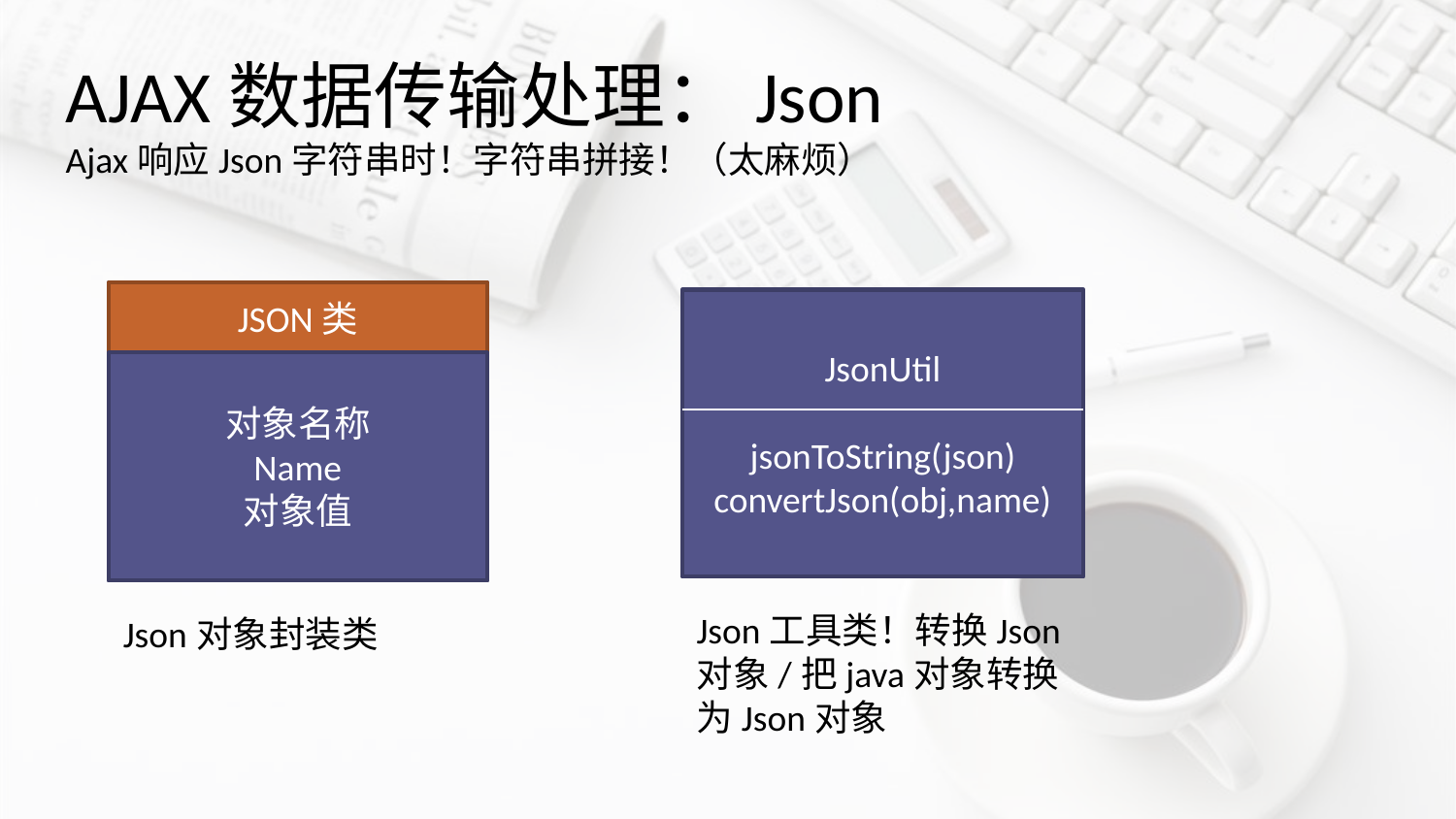

AJAX数据传输处理：Json
Ajax响应Json字符串时！字符串拼接！（太麻烦）

JSON类

JsonUtil

jsonToString(json)
convertJson(obj,name)
对象名称
Name
对象值
Json工具类！转换Json对象/把java对象转换为Json对象
Json对象封装类